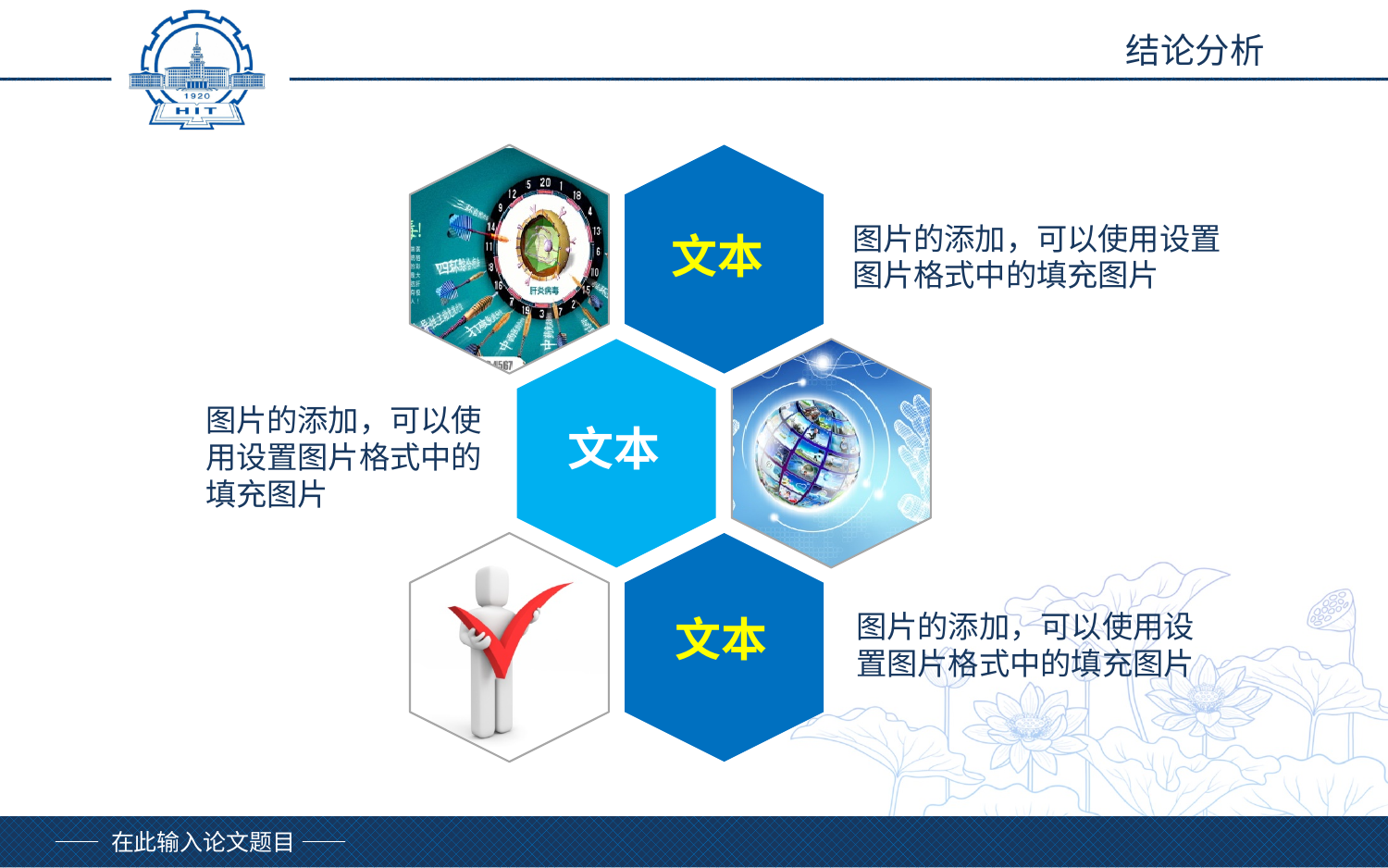

结论分析

图片的添加，可以使用设置图片格式中的填充图片
文本

图片的添加，可以使用设置图片格式中的填充图片
文本

图片的添加，可以使用设置图片格式中的填充图片
文本